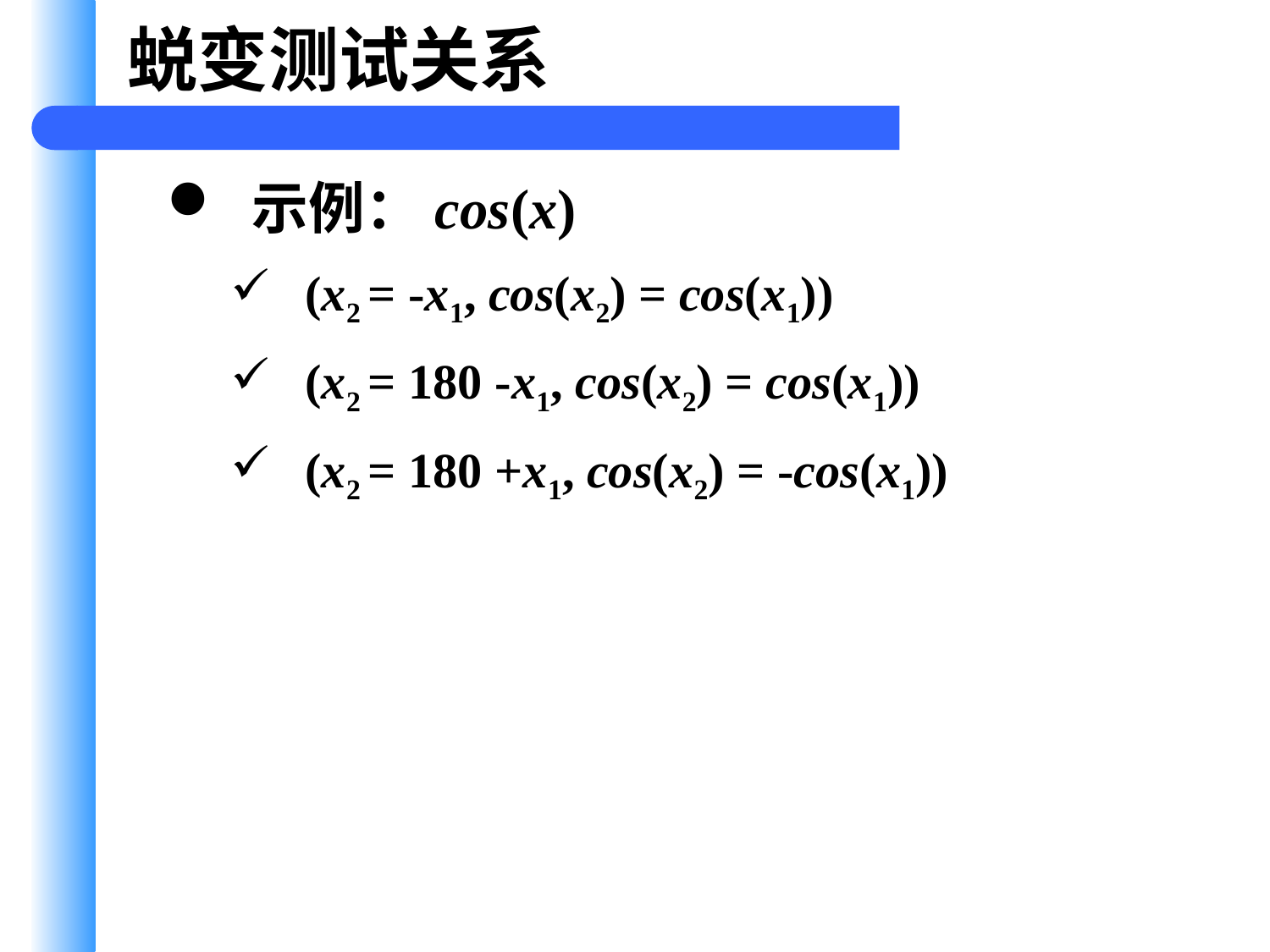

蜕变测试关系
示例：cos(x)
(x2 = -x1, cos(x2) = cos(x1))
(x2 = 180 -x1, cos(x2) = cos(x1))
(x2 = 180 +x1, cos(x2) = -cos(x1))